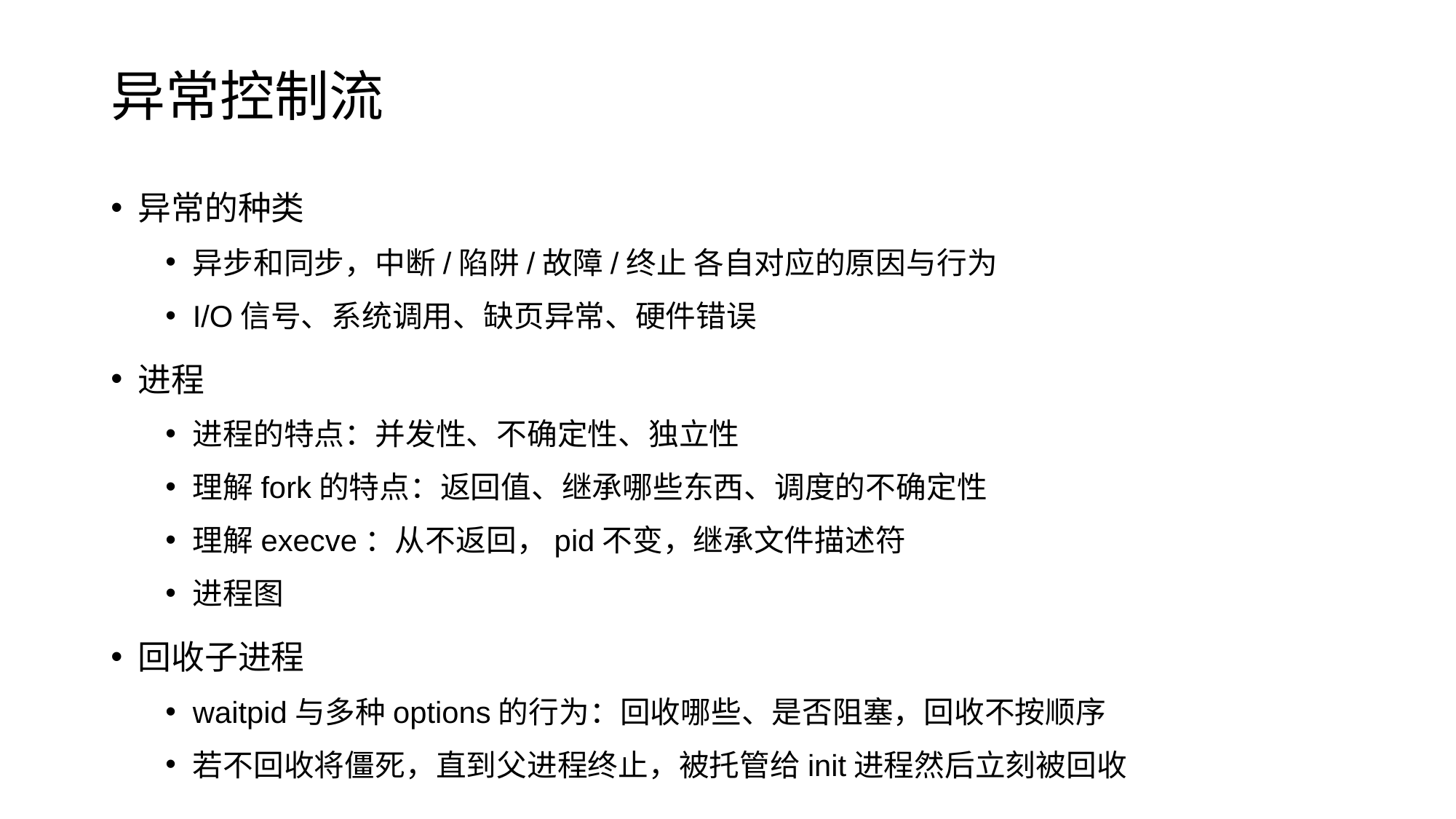

# 异常控制流
异常的种类
异步和同步，中断/陷阱/故障/终止 各自对应的原因与行为
I/O信号、系统调用、缺页异常、硬件错误
进程
进程的特点：并发性、不确定性、独立性
理解fork的特点：返回值、继承哪些东西、调度的不确定性
理解execve：从不返回，pid不变，继承文件描述符
进程图
回收子进程
waitpid与多种options的行为：回收哪些、是否阻塞，回收不按顺序
若不回收将僵死，直到父进程终止，被托管给init进程然后立刻被回收